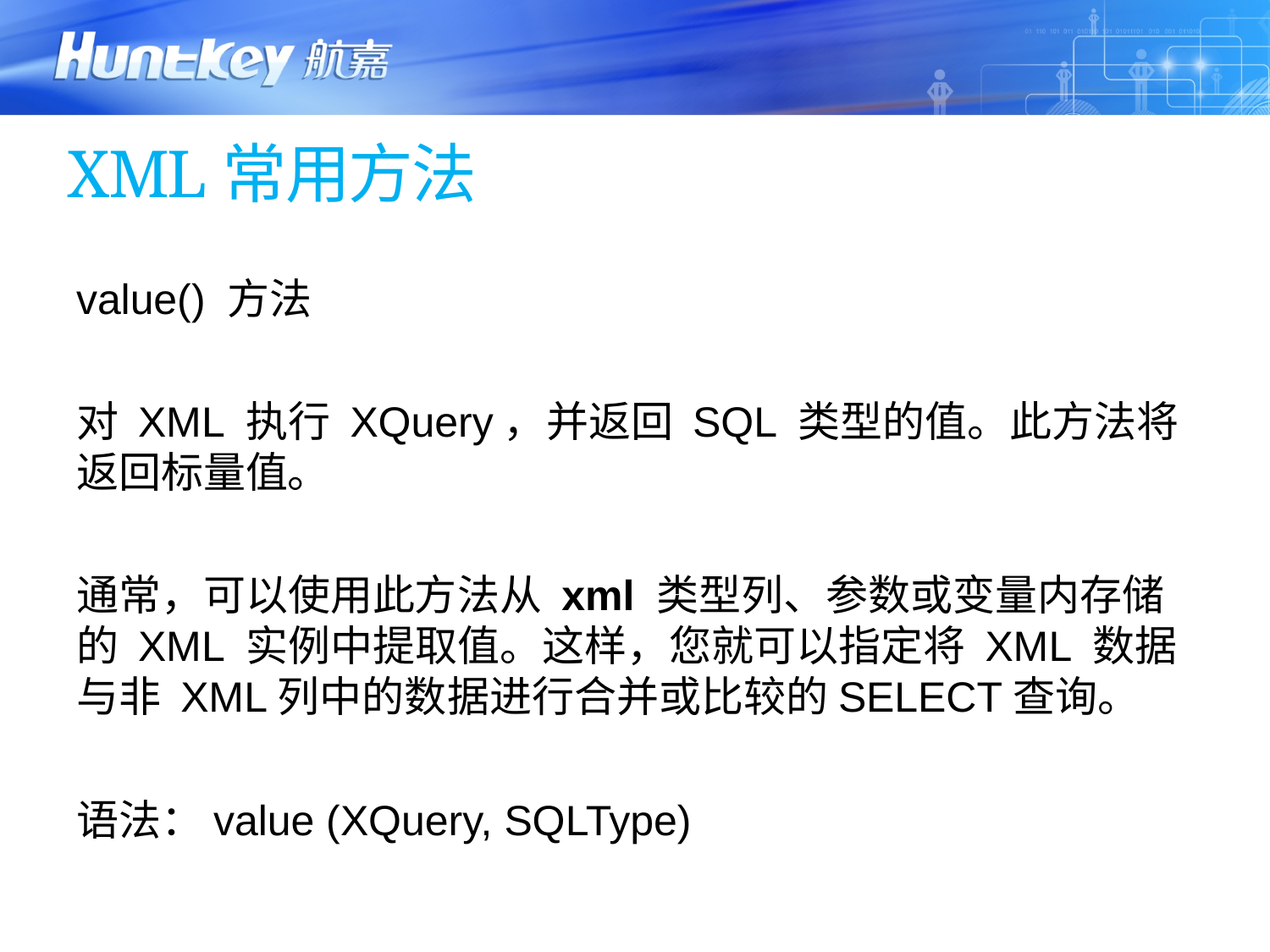

# XML常用方法
value() 方法

对 XML 执行 XQuery，并返回 SQL 类型的值。此方法将返回标量值。

通常，可以使用此方法从 xml 类型列、参数或变量内存储的 XML 实例中提取值。这样，您就可以指定将 XML 数据与非 XML列中的数据进行合并或比较的SELECT查询。

语法：value (XQuery, SQLType)